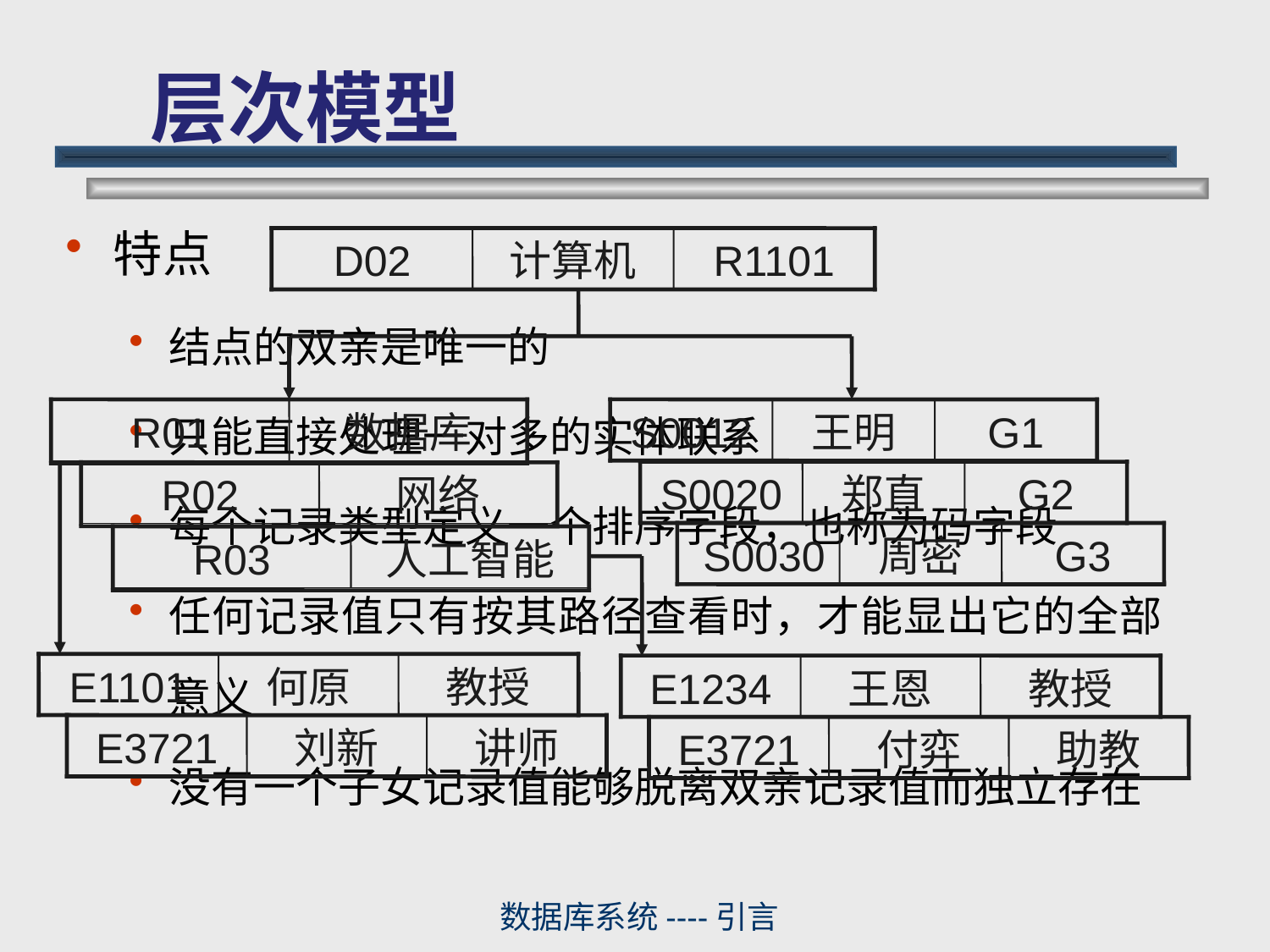

# 层次模型
特点
结点的双亲是唯一的
只能直接处理一对多的实体联系
每个记录类型定义一个排序字段，也称为码字段
任何记录值只有按其路径查看时，才能显出它的全部意义
没有一个子女记录值能够脱离双亲记录值而独立存在
D02

计算机

R1101

R01

数据库

S0012

王明

G1

S0020

郑直

G2

R02

网络

 S0030

周密

G3

R03

人工智能

E1101

何原

教授

E1234

王恩

教授

E3721

刘新

讲师

E3721

付弈

助教

数据库系统----引言